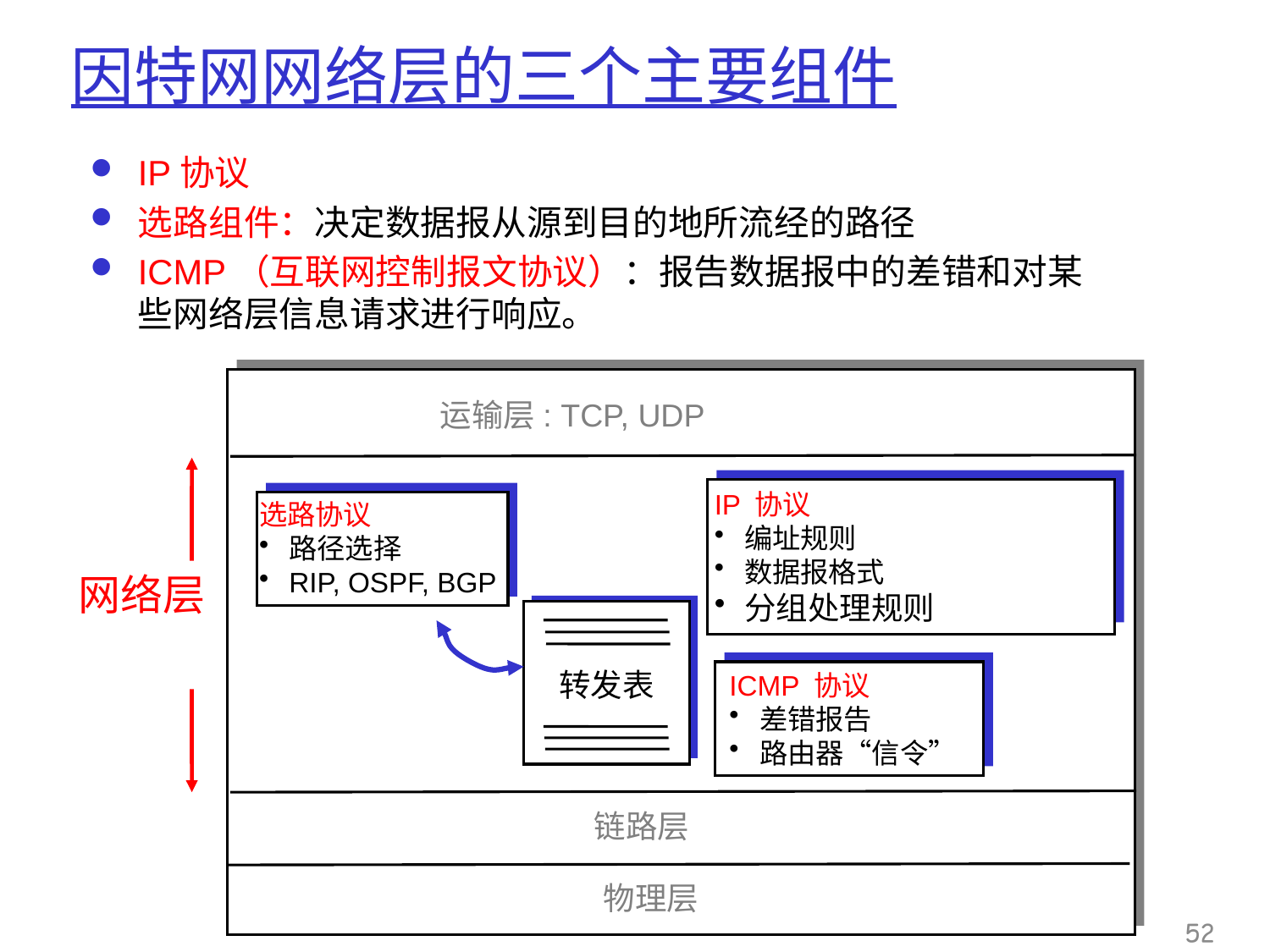

# 因特网网络层的三个主要组件
IP协议
选路组件：决定数据报从源到目的地所流经的路径
ICMP（互联网控制报文协议）：报告数据报中的差错和对某些网络层信息请求进行响应。

运输层: TCP, UDP

IP 协议
编址规则
数据报格式
分组处理规则

选路协议
路径选择
RIP, OSPF, BGP

网络层

转发表

ICMP 协议
差错报告
路由器“信令”

链路层

物理层
52